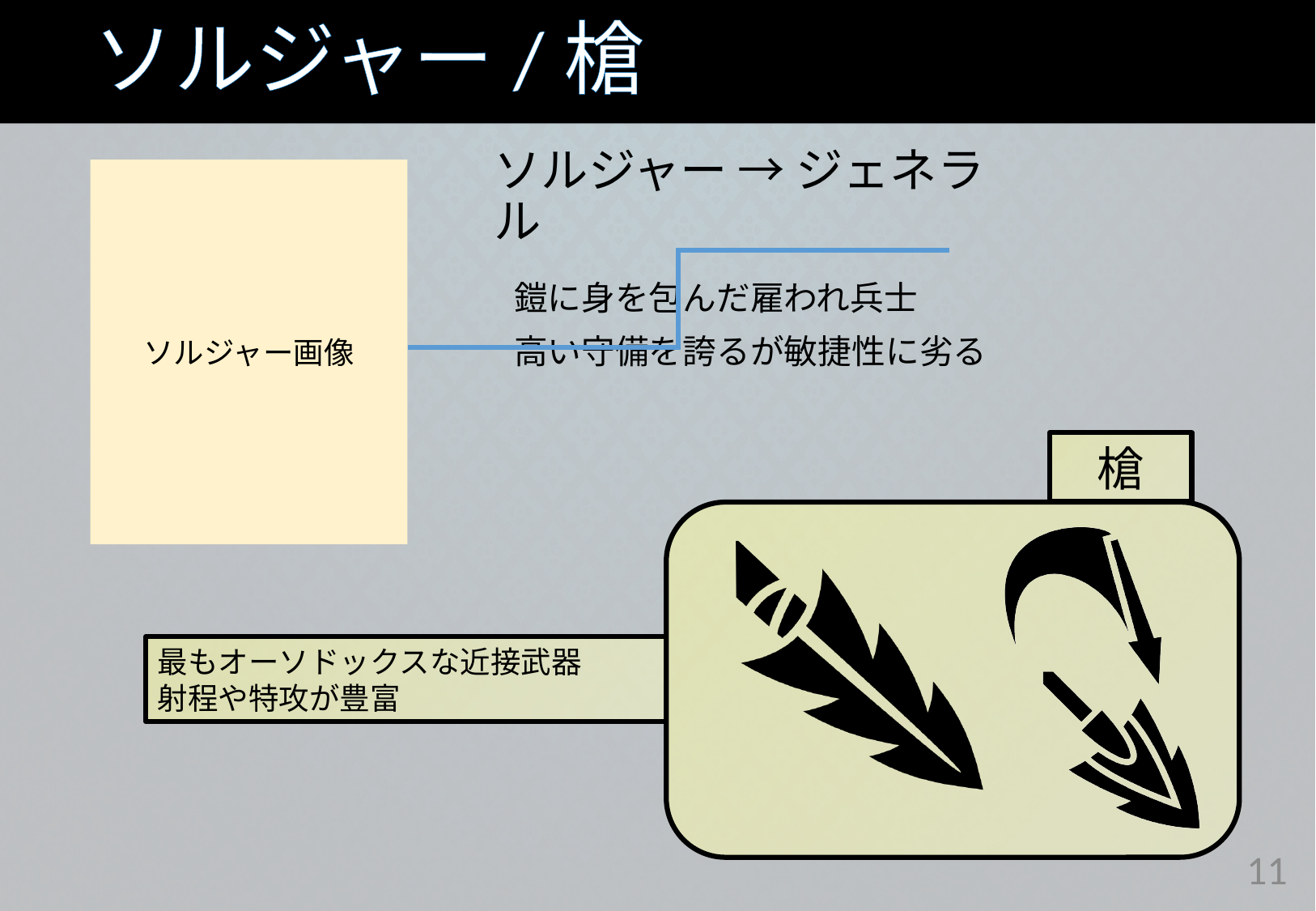

# ソルジャー/槍
ソルジャー → ジェネラル
ソルジャー画像
鎧に身を包んだ雇われ兵士
高い守備を誇るが敏捷性に劣る
槍

最もオーソドックスな近接武器
射程や特攻が豊富

11